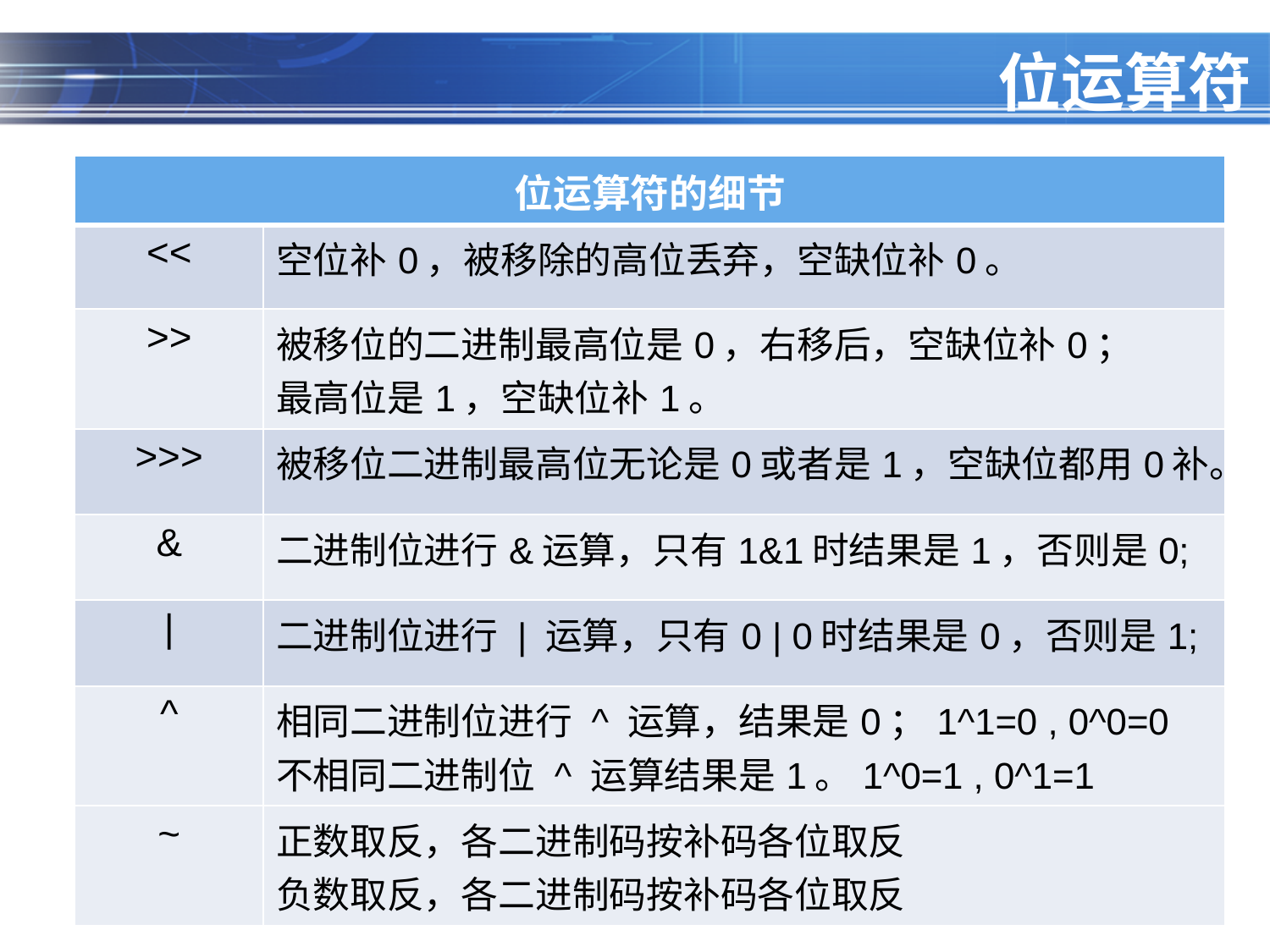

# 位运算符
| 位运算符的细节 |  |
| --- | --- |
| << | 空位补0，被移除的高位丢弃，空缺位补0。 |
| >> | 被移位的二进制最高位是0，右移后，空缺位补0； 最高位是1，空缺位补1。 |
| >>> | 被移位二进制最高位无论是0或者是1，空缺位都用0补。 |
| & | 二进制位进行&运算，只有1&1时结果是1，否则是0; |
| | | 二进制位进行 | 运算，只有0 | 0时结果是0，否则是1; |
| ^ | 相同二进制位进行 ^ 运算，结果是0；1^1=0 , 0^0=0 不相同二进制位 ^ 运算结果是1。1^0=1 , 0^1=1 |
| ~ | 正数取反，各二进制码按补码各位取反 负数取反，各二进制码按补码各位取反 |